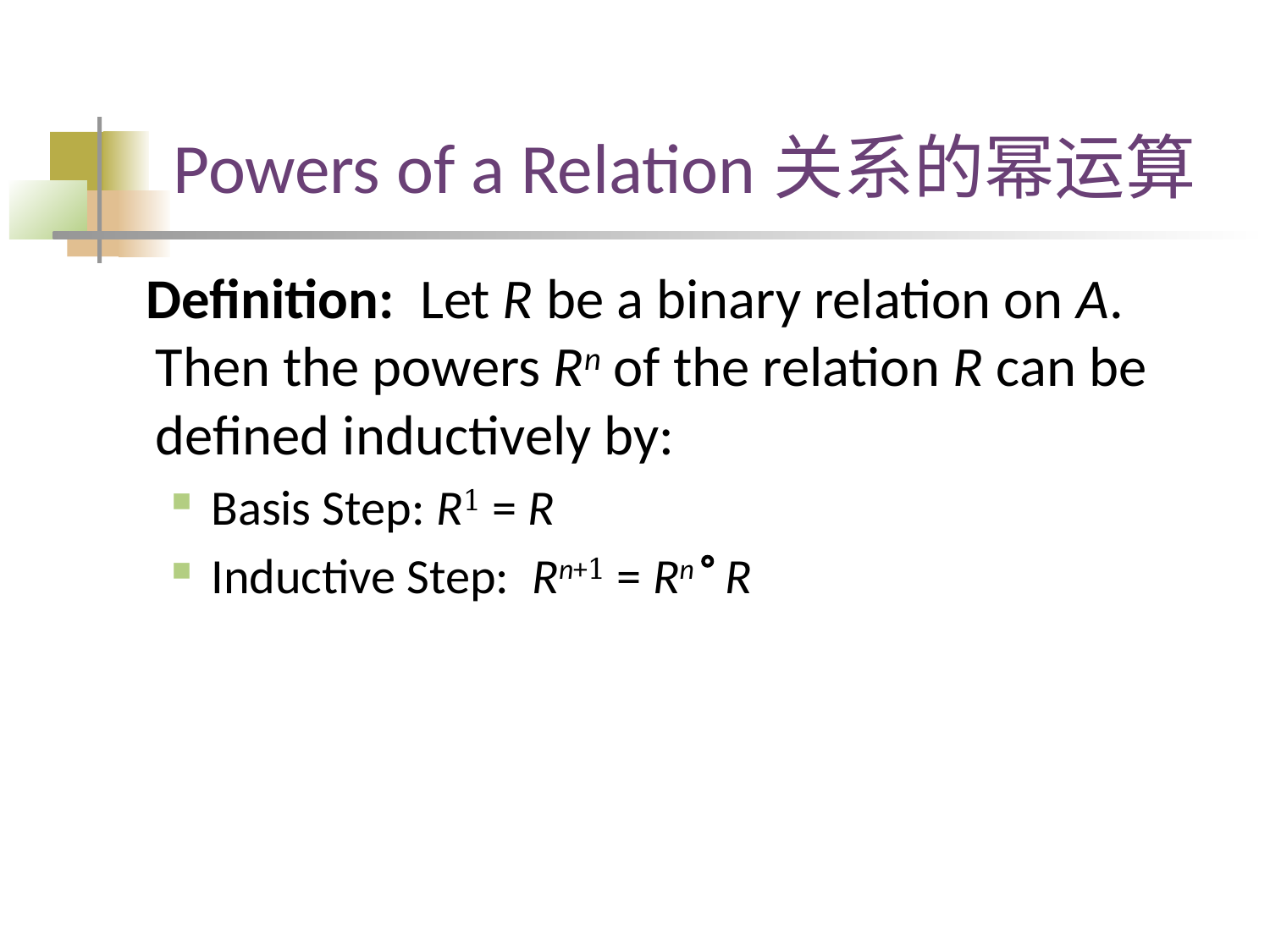

# Powers of a Relation关系的幂运算
   Definition:  Let R be a binary relation on A. Then the powers Rn of the relation R can be defined inductively by:
Basis Step: R1 = R
Inductive Step:  Rn+1 = Rn ° R